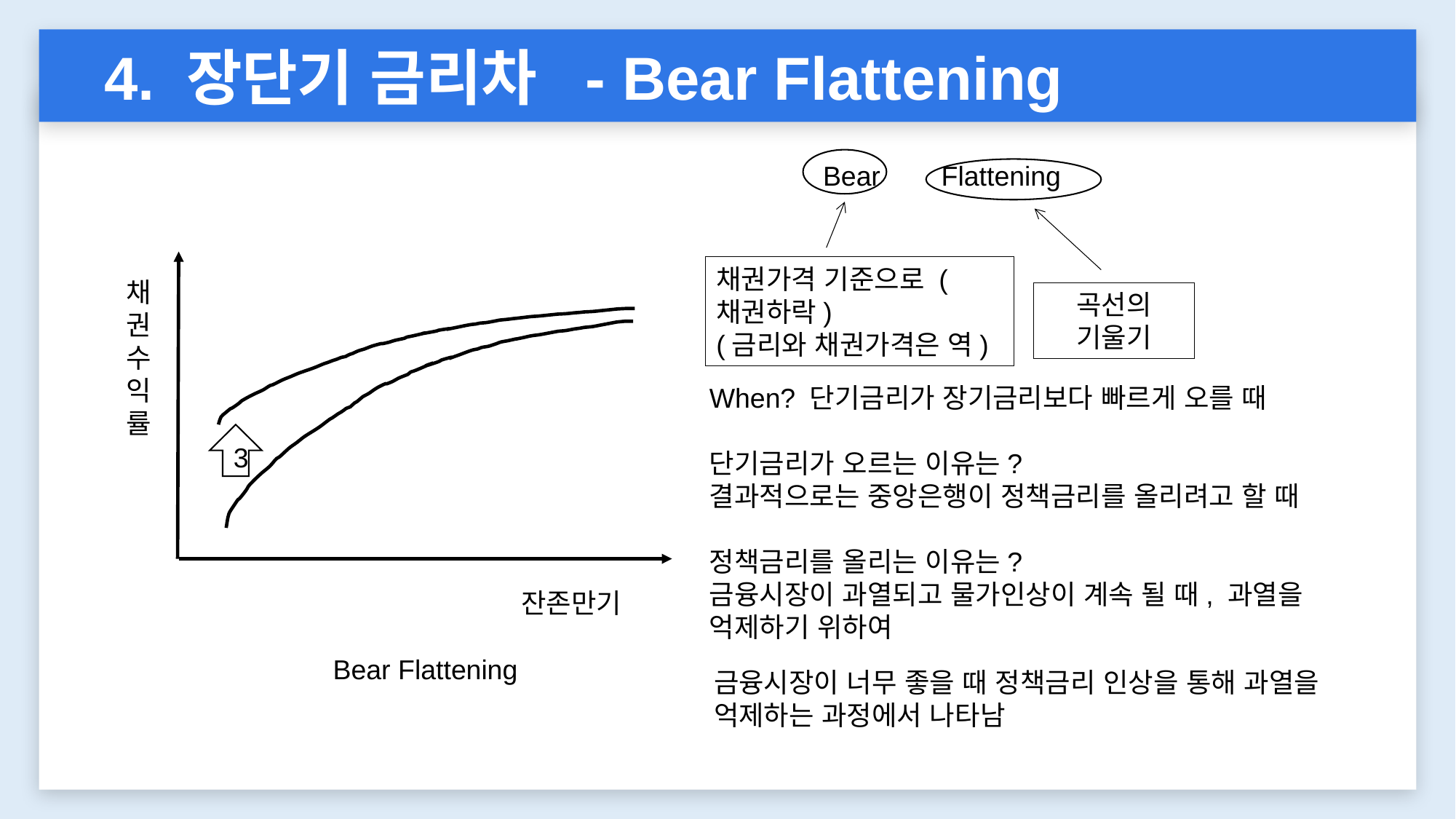

4. 장단기 금리차  - Bear Flattening

Bear        Flattening

채권가격 기준으로 (채권하락)
(금리와 채권가격은 역)
채
권
수
익
률
곡선의 기울기

When? 단기금리가 장기금리보다 빠르게 오를 때

단기금리가 오르는 이유는?
결과적으로는 중앙은행이 정책금리를 올리려고 할 때

정책금리를 올리는 이유는?
금융시장이 과열되고 물가인상이 계속 될 때, 과열을 억제하기 위하여

3
잔존만기
Bear Flattening
금융시장이 너무 좋을 때 정책금리 인상을 통해 과열을 억제하는 과정에서 나타남